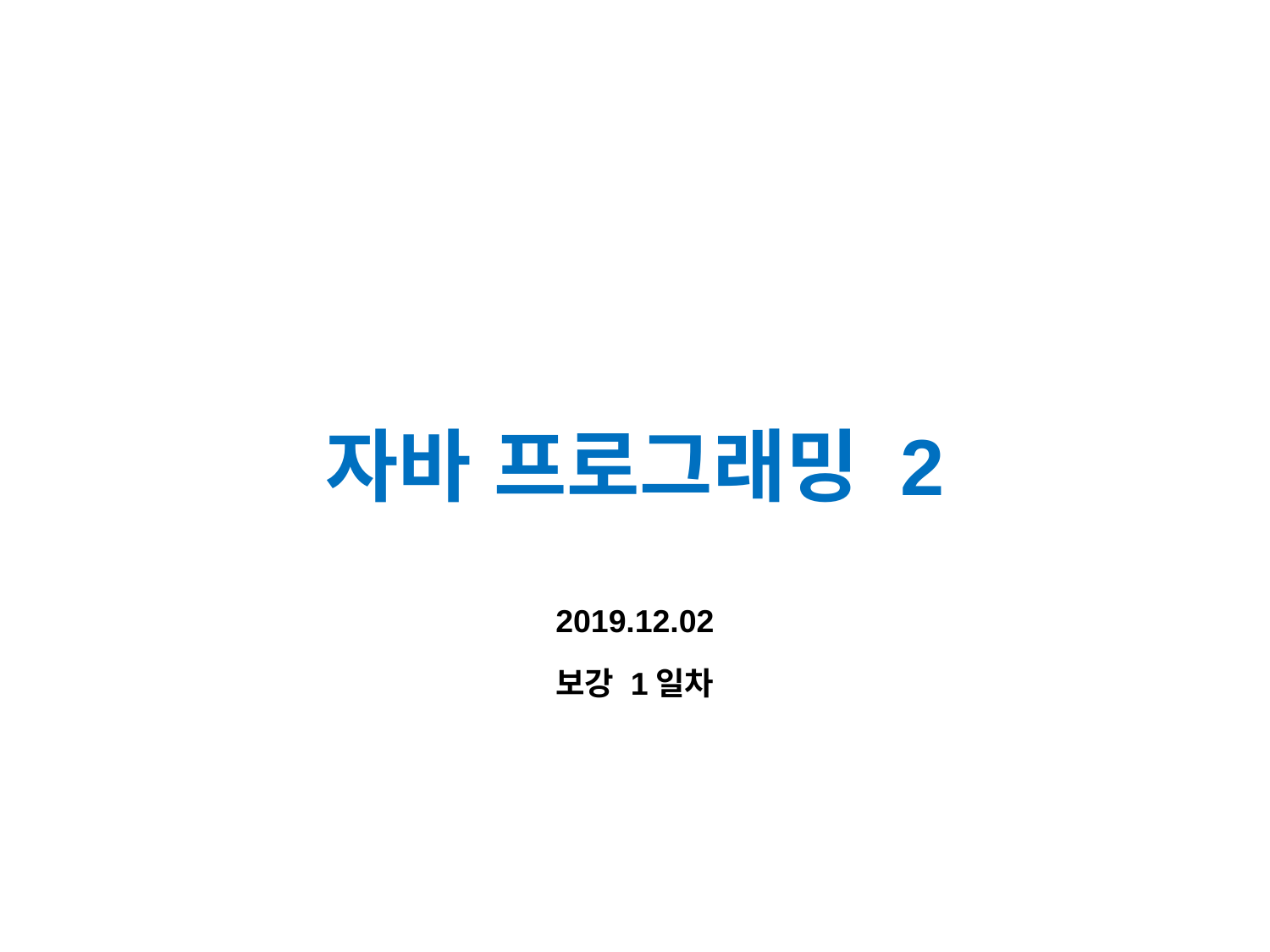

# 자바 프로그래밍 2

2019.12.02
보강 1일차